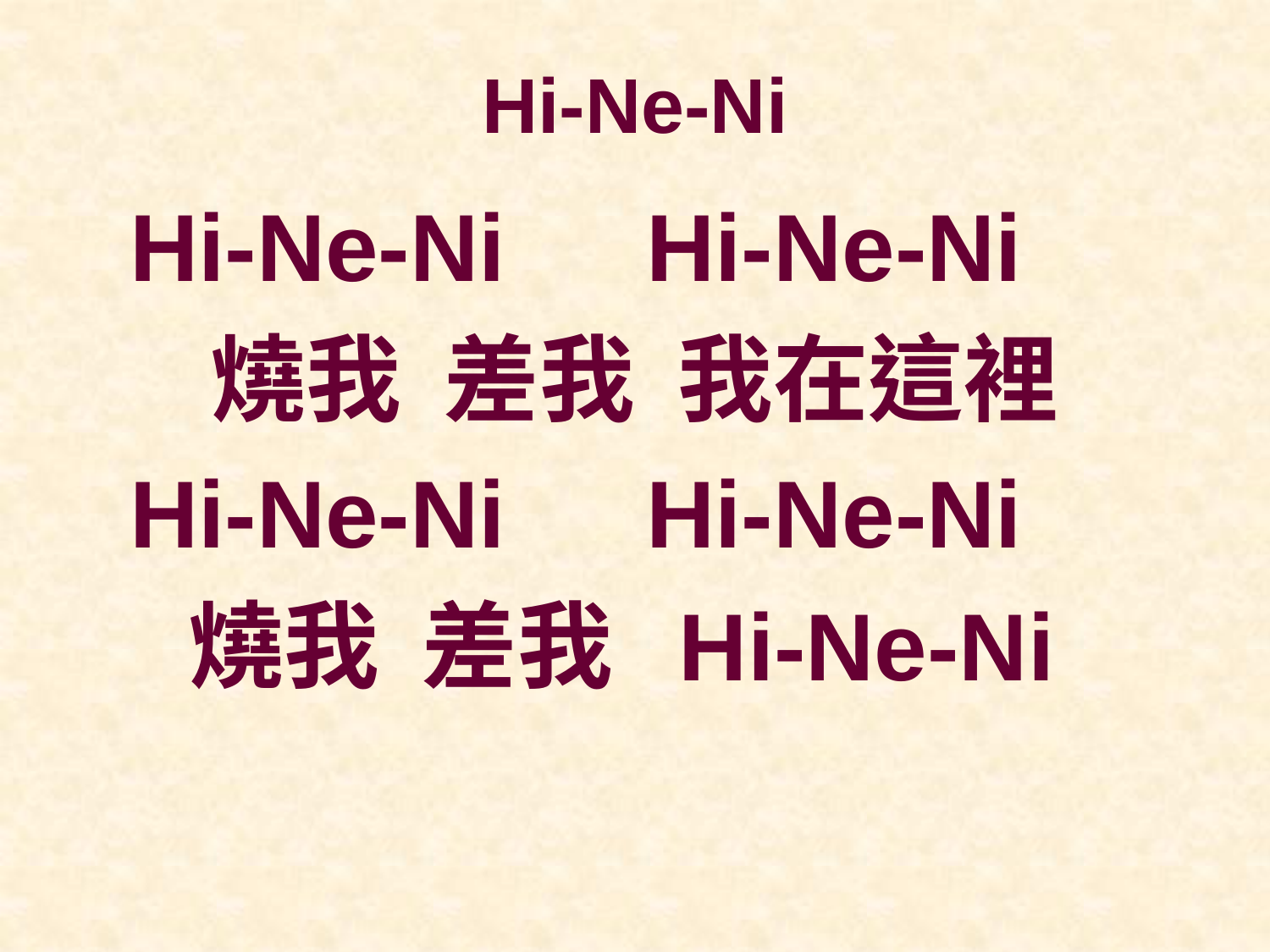

# Hi-Ne-Ni
Hi-Ne-Ni　Hi-Ne-Ni
燒我  差我  我在這裡
Hi-Ne-Ni　Hi-Ne-Ni
燒我  差我  Hi-Ne-Ni